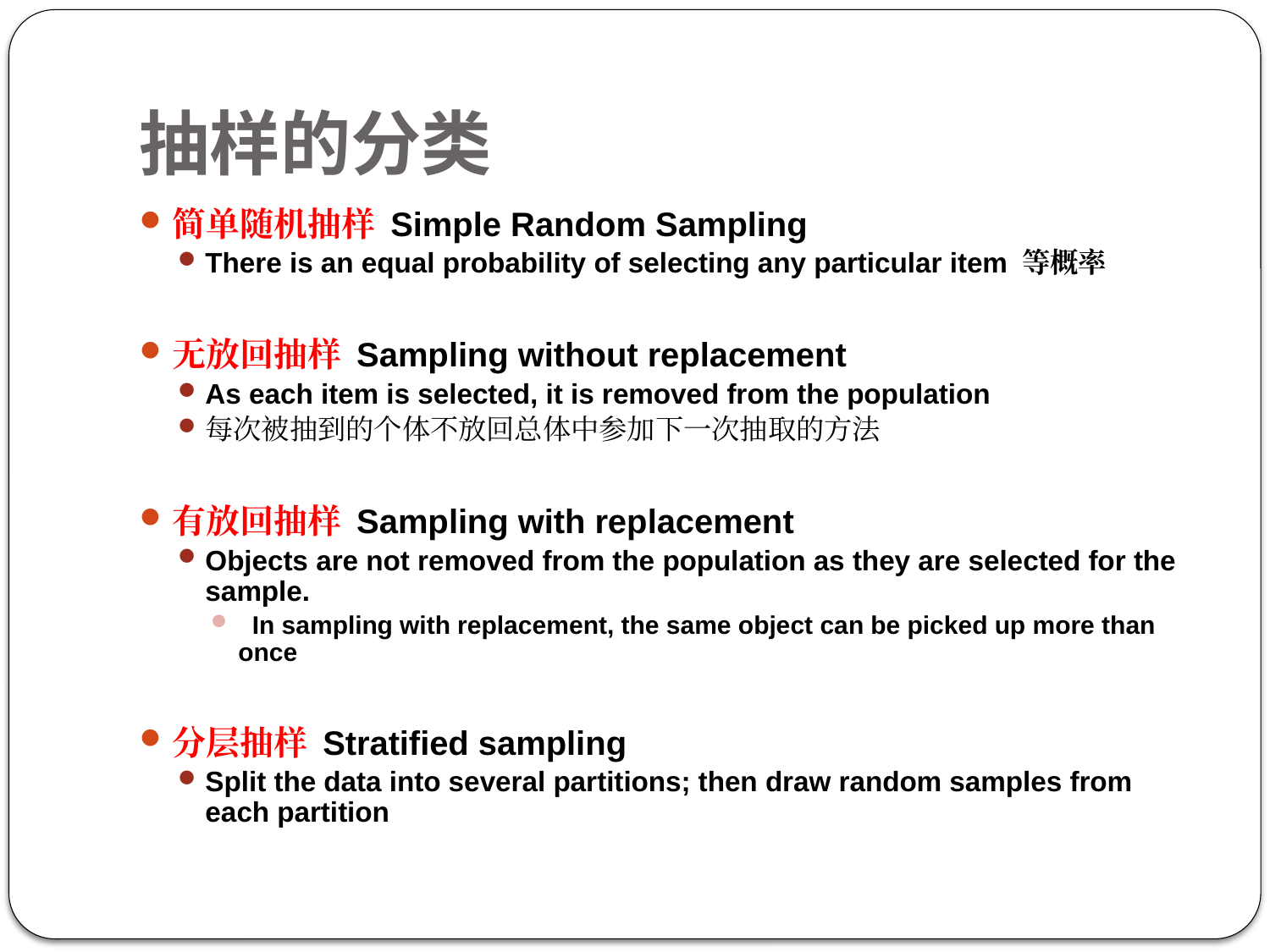

# 抽样的分类
简单随机抽样 Simple Random Sampling
There is an equal probability of selecting any particular item 等概率

无放回抽样 Sampling without replacement
As each item is selected, it is removed from the population
每次被抽到的个体不放回总体中参加下一次抽取的方法

有放回抽样 Sampling with replacement
Objects are not removed from the population as they are selected for the sample.
  In sampling with replacement, the same object can be picked up more than once

分层抽样 Stratified sampling
Split the data into several partitions; then draw random samples from each partition